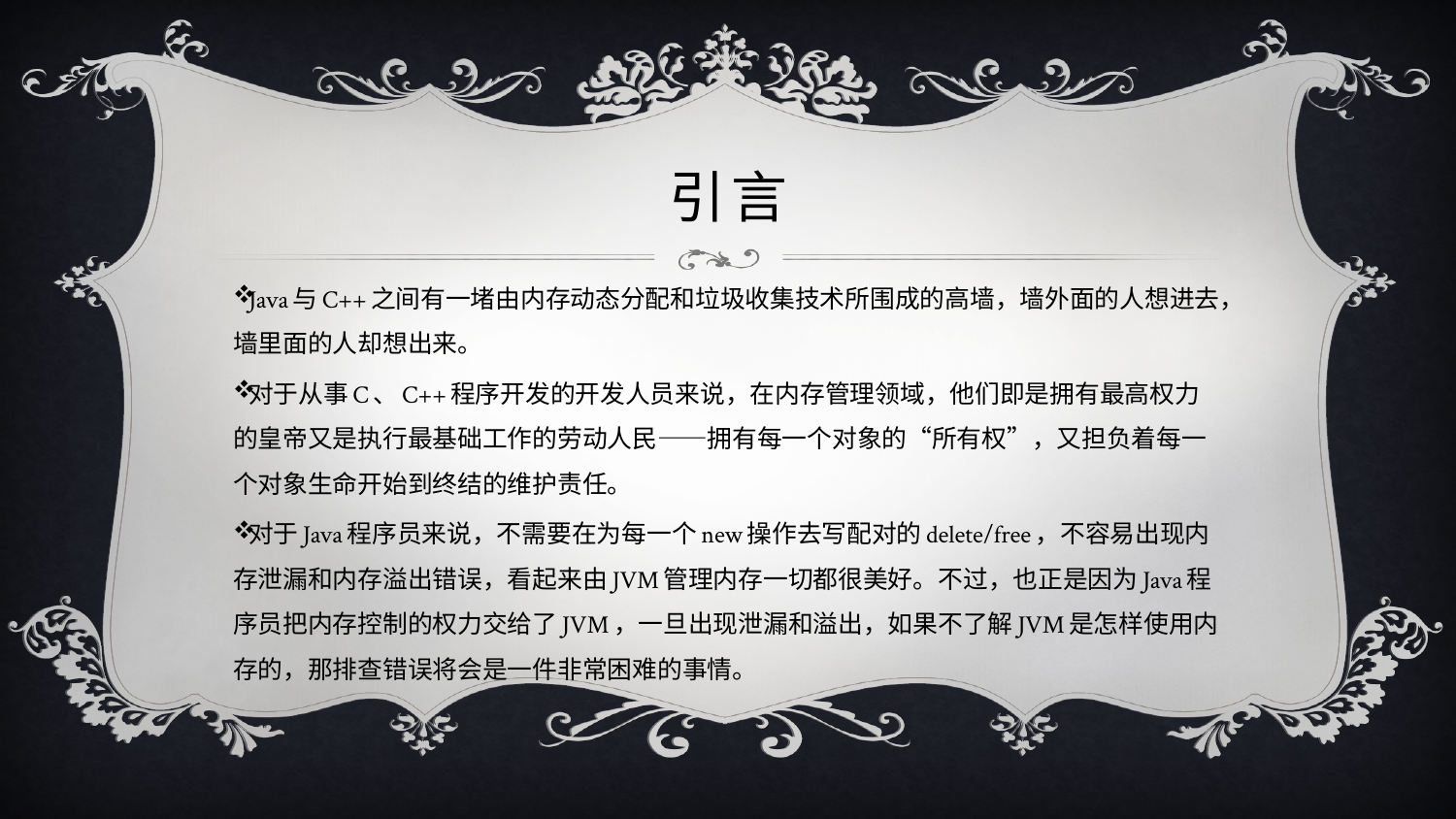

# 引言
Java与C++之间有一堵由内存动态分配和垃圾收集技术所围成的高墙，墙外面的人想进去，墙里面的人却想出来。
对于从事C、C++程序开发的开发人员来说，在内存管理领域，他们即是拥有最高权力的皇帝又是执行最基础工作的劳动人民——拥有每一个对象的“所有权”，又担负着每一个对象生命开始到终结的维护责任。
对于Java程序员来说，不需要在为每一个new操作去写配对的delete/free，不容易出现内存泄漏和内存溢出错误，看起来由JVM管理内存一切都很美好。不过，也正是因为Java程序员把内存控制的权力交给了JVM，一旦出现泄漏和溢出，如果不了解JVM是怎样使用内存的，那排查错误将会是一件非常困难的事情。